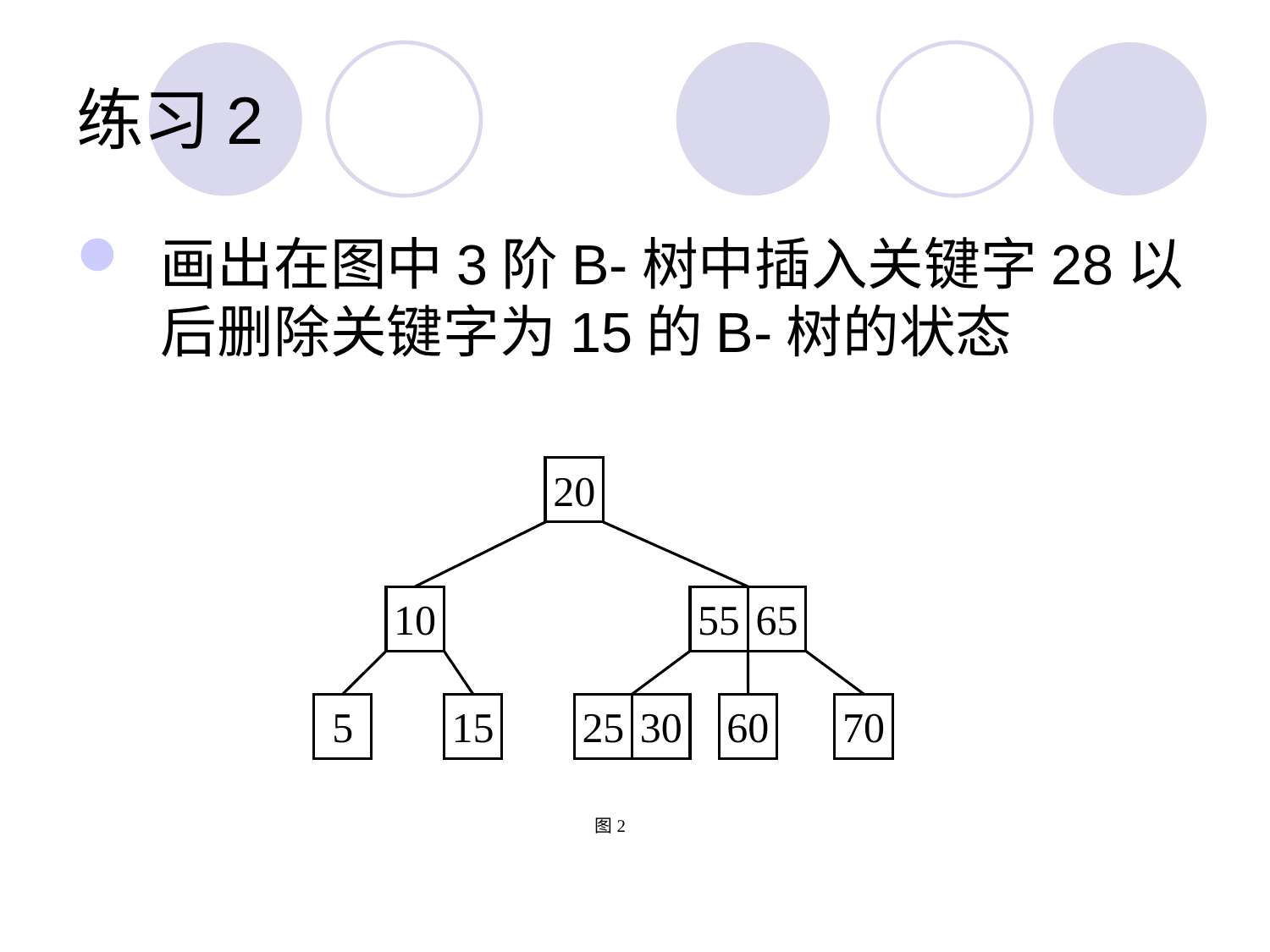

# 练习2
画出在图中3阶B-树中插入关键字28以后删除关键字为15的B-树的状态

20

10
55
65

5
15
25
30
60
70
图2